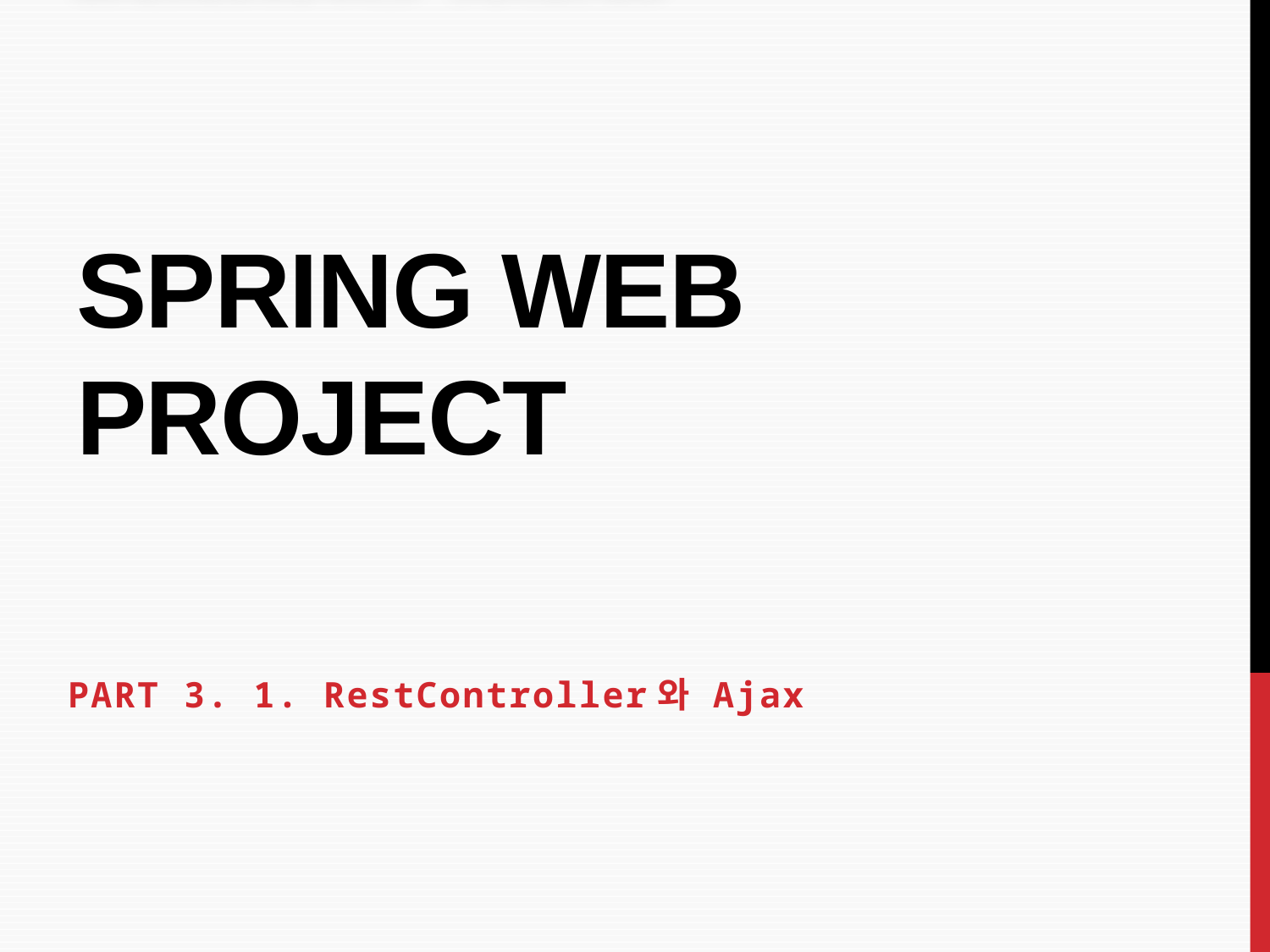

# Spring Web Project
PART 3. 1. RestController와 Ajax